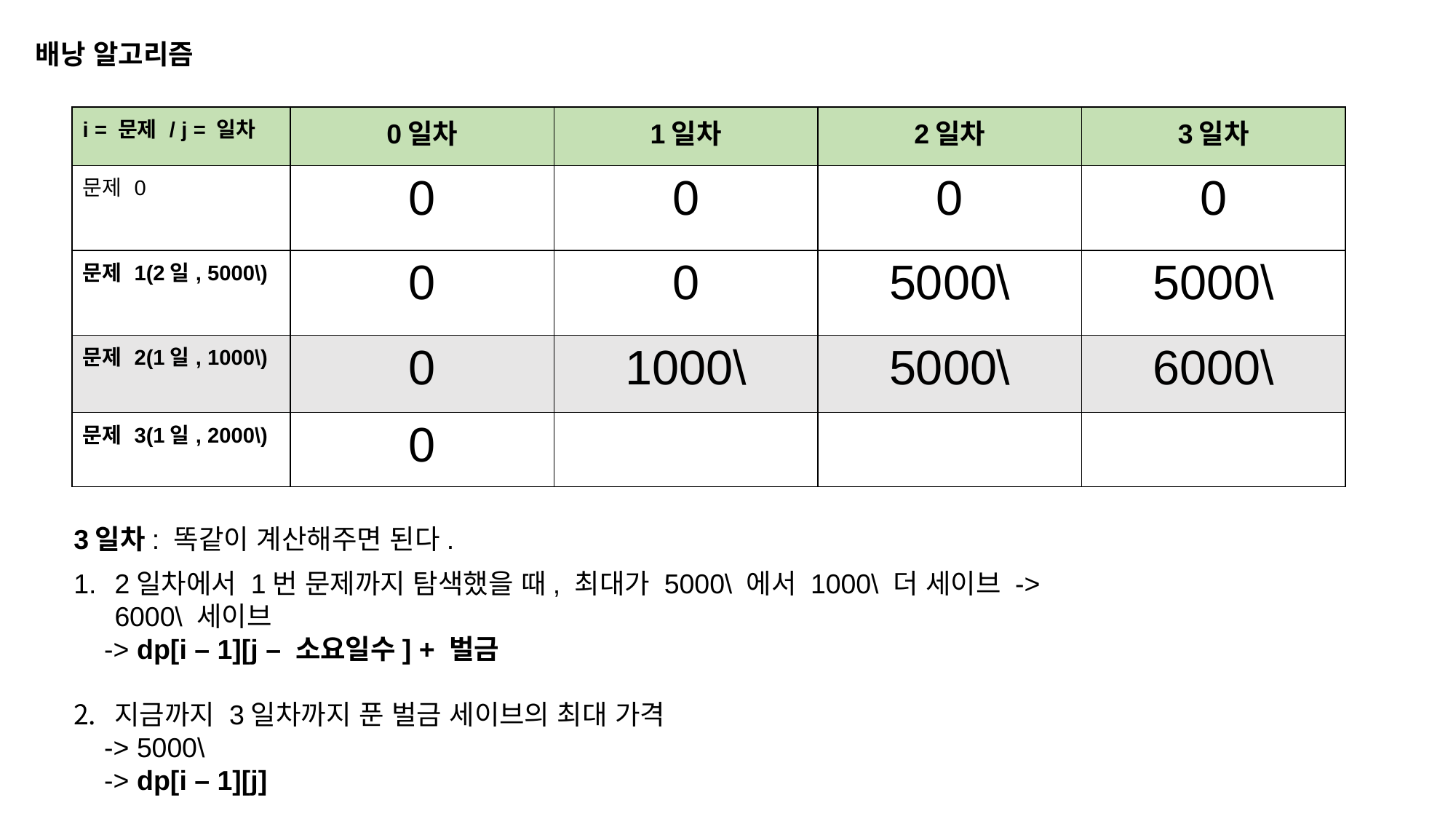

배낭 알고리즘
| i = 문제 / j = 일차 | 0일차 | 1일차 | 2일차 | 3일차 |
| --- | --- | --- | --- | --- |
| 문제 0 | 0 | 0 | 0 | 0 |
| 문제 1(2일, 5000\) | 0 | 0 | 5000\ | 5000\ |
| 문제 2(1일, 1000\) | 0 | 1000\ | 5000\ | 6000\ |
| 문제 3(1일, 2000\) | 0 |  |  |  |
3일차: 똑같이 계산해주면 된다.
2일차에서 1번 문제까지 탐색했을 때, 최대가 5000\ 에서 1000\ 더 세이브 -> 6000\ 세이브
    -> dp[i – 1][j – 소요일수] + 벌금

지금까지 3일차까지 푼 벌금 세이브의 최대 가격
    -> 5000\
    -> dp[i – 1][j]